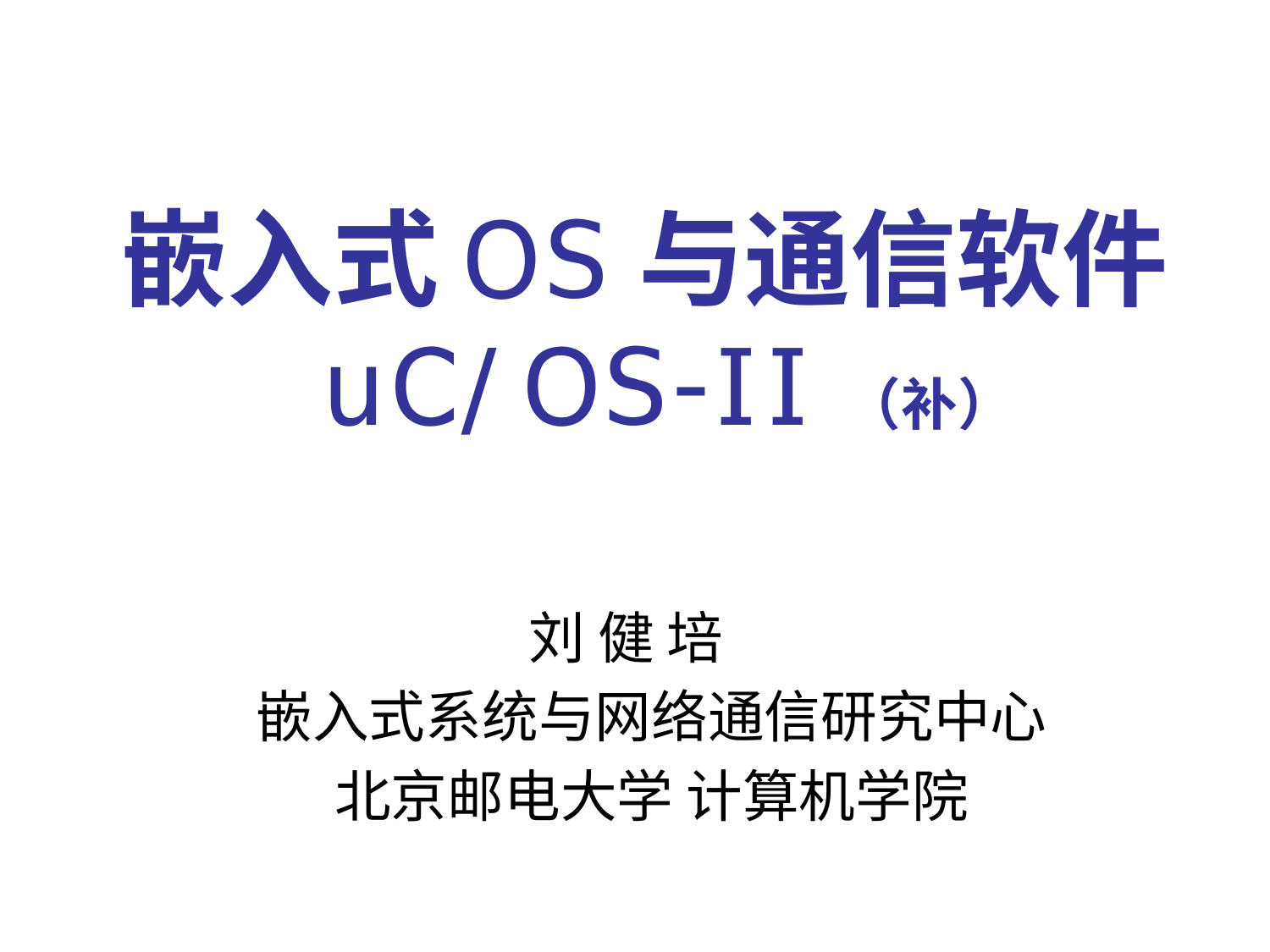

嵌入式OS与通信软件
 uC/OS-II（补）
刘 健 培
嵌入式系统与网络通信研究中心
北京邮电大学 计算机学院